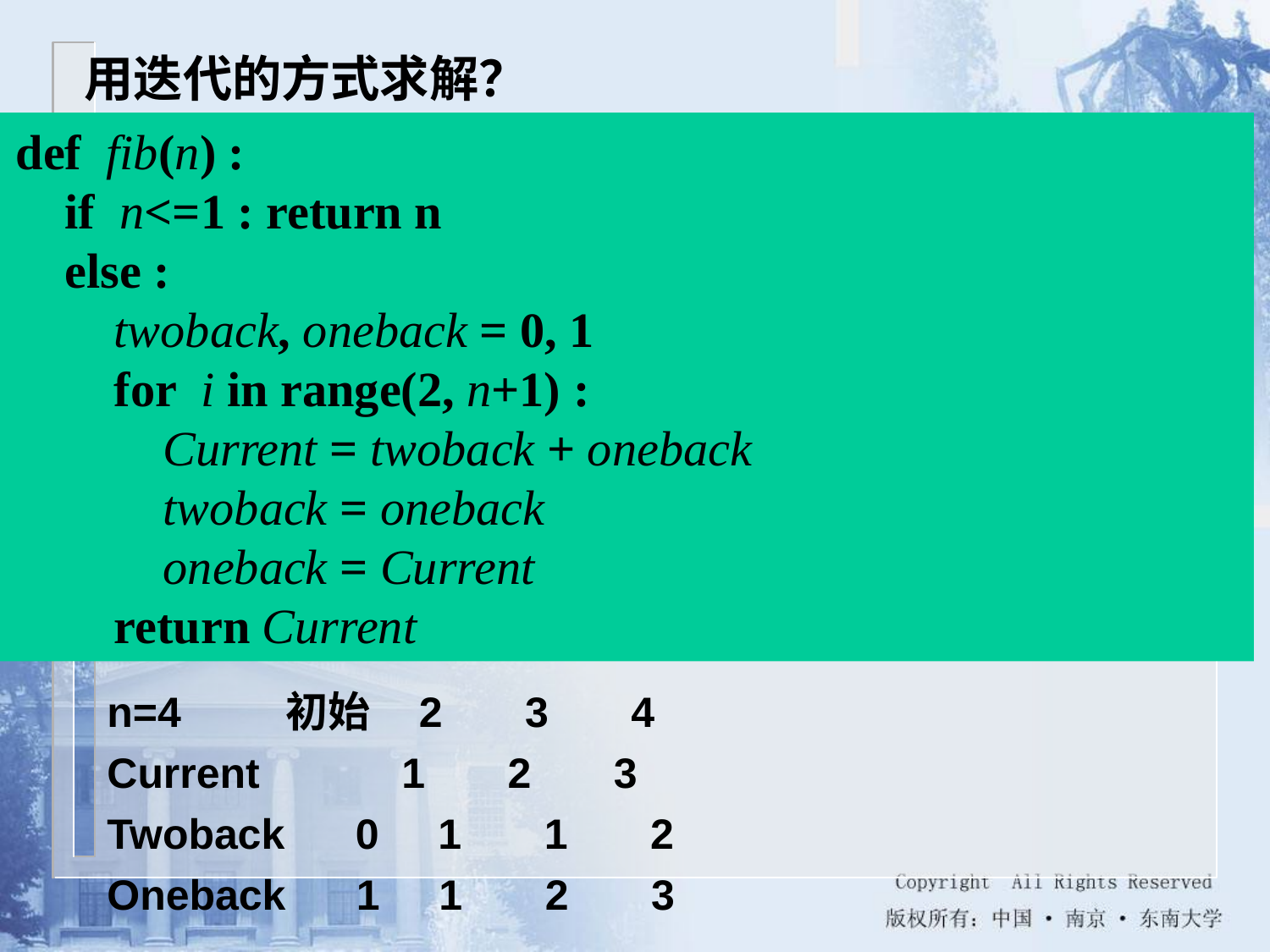

用迭代的方式求解？
def  fib(n) :
    if  n<=1 : return n
    else :
        twoback, oneback = 0, 1
        for  i in range(2, n+1) :
            Current = twoback + oneback
            twoback = oneback
            oneback = Current
        return Current
n=4        初始    2       3       4
Current            1       2       3
Twoback      0     1       1       2
Oneback      1     1       2       3